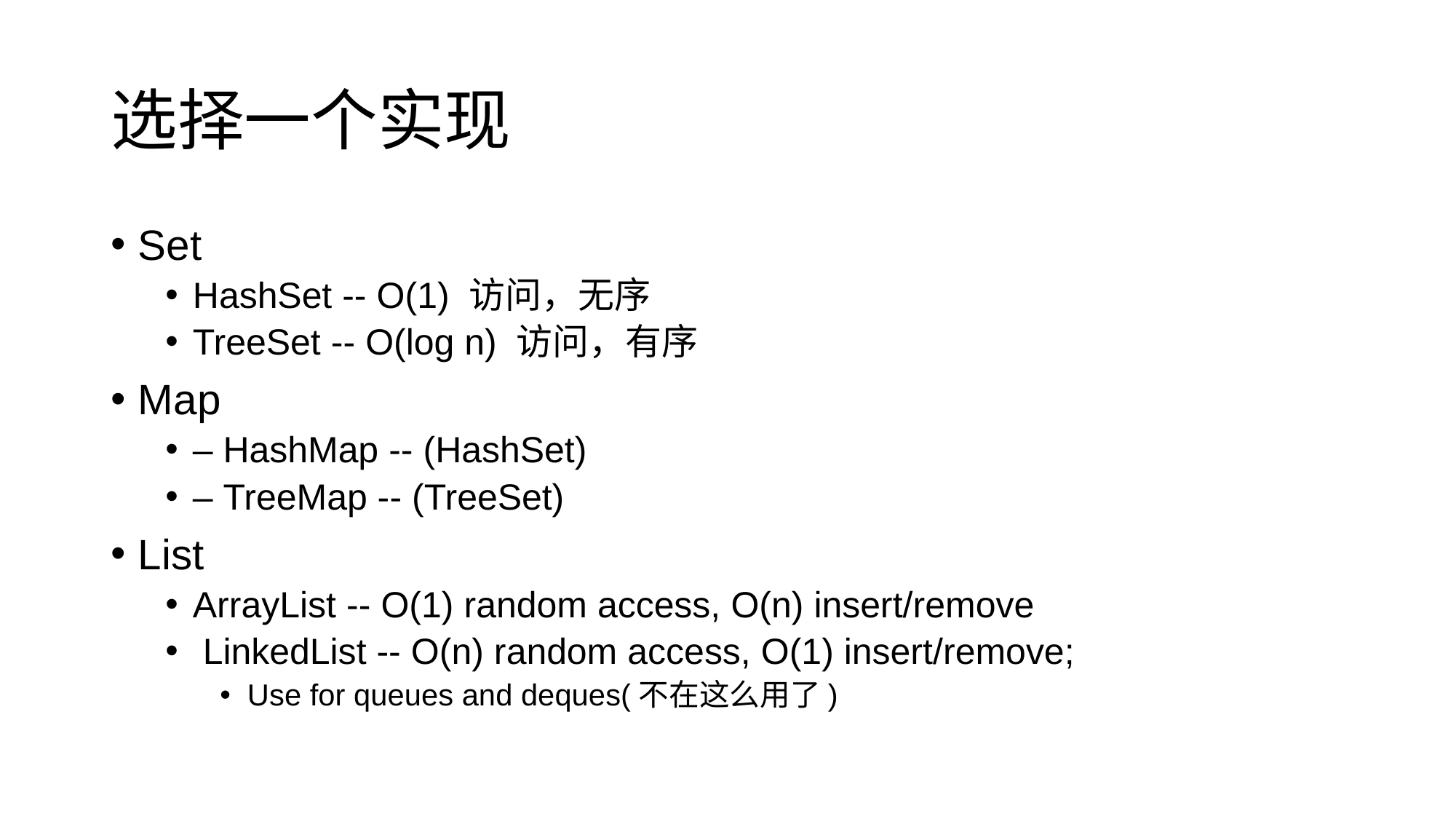

# 选择一个实现
Set
HashSet -- O(1) 访问，无序
TreeSet -- O(log n) 访问，有序
Map
– HashMap -- (HashSet)
– TreeMap -- (TreeSet)
List
ArrayList -- O(1) random access, O(n) insert/remove
 LinkedList -- O(n) random access, O(1) insert/remove;
Use for queues and deques(不在这么用了)